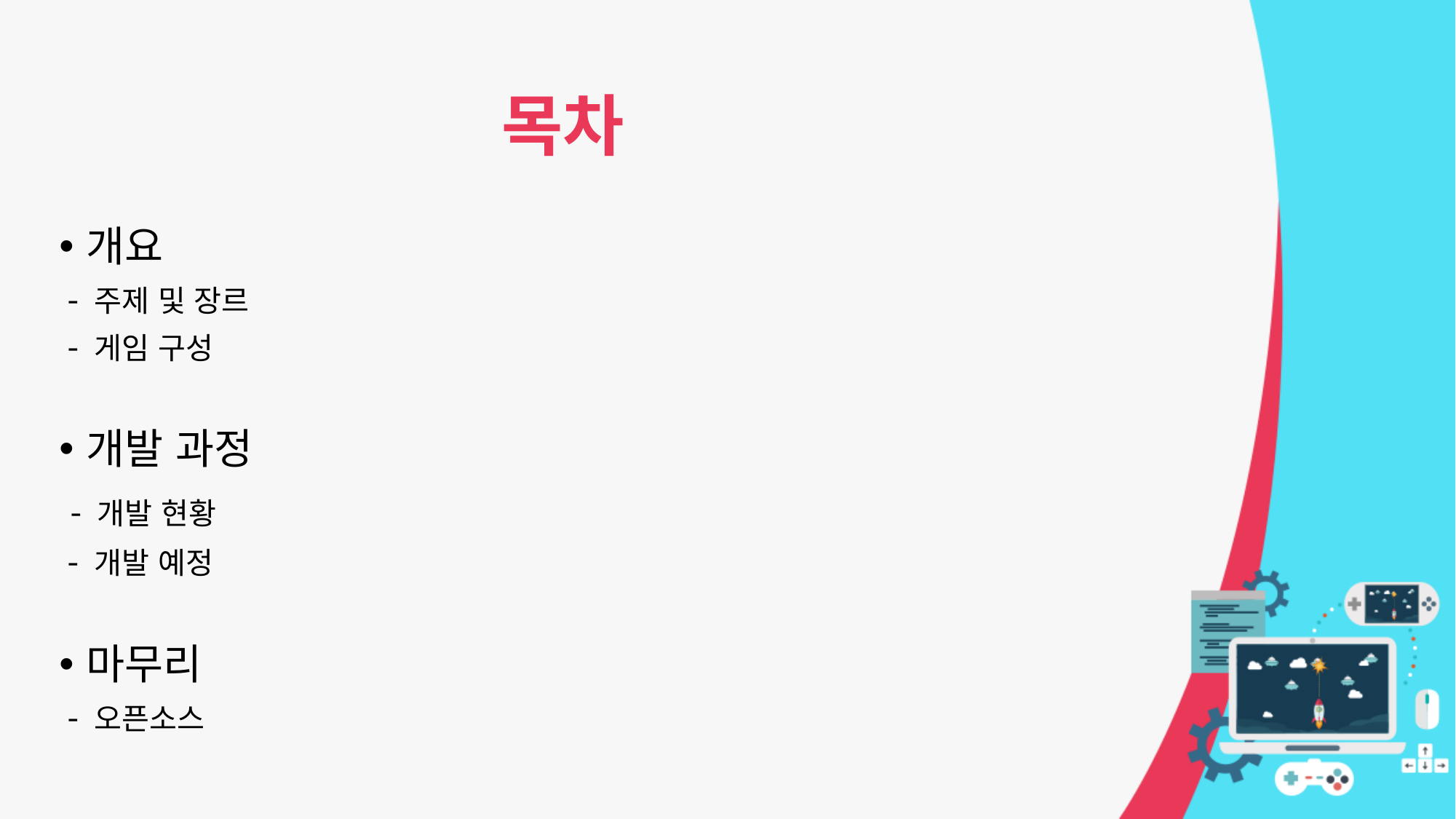

# 목차
개요
 - 주제 및 장르
 - 게임 구성

개발 과정
 - 개발 현황
 - 개발 예정

마무리
 - 오픈소스